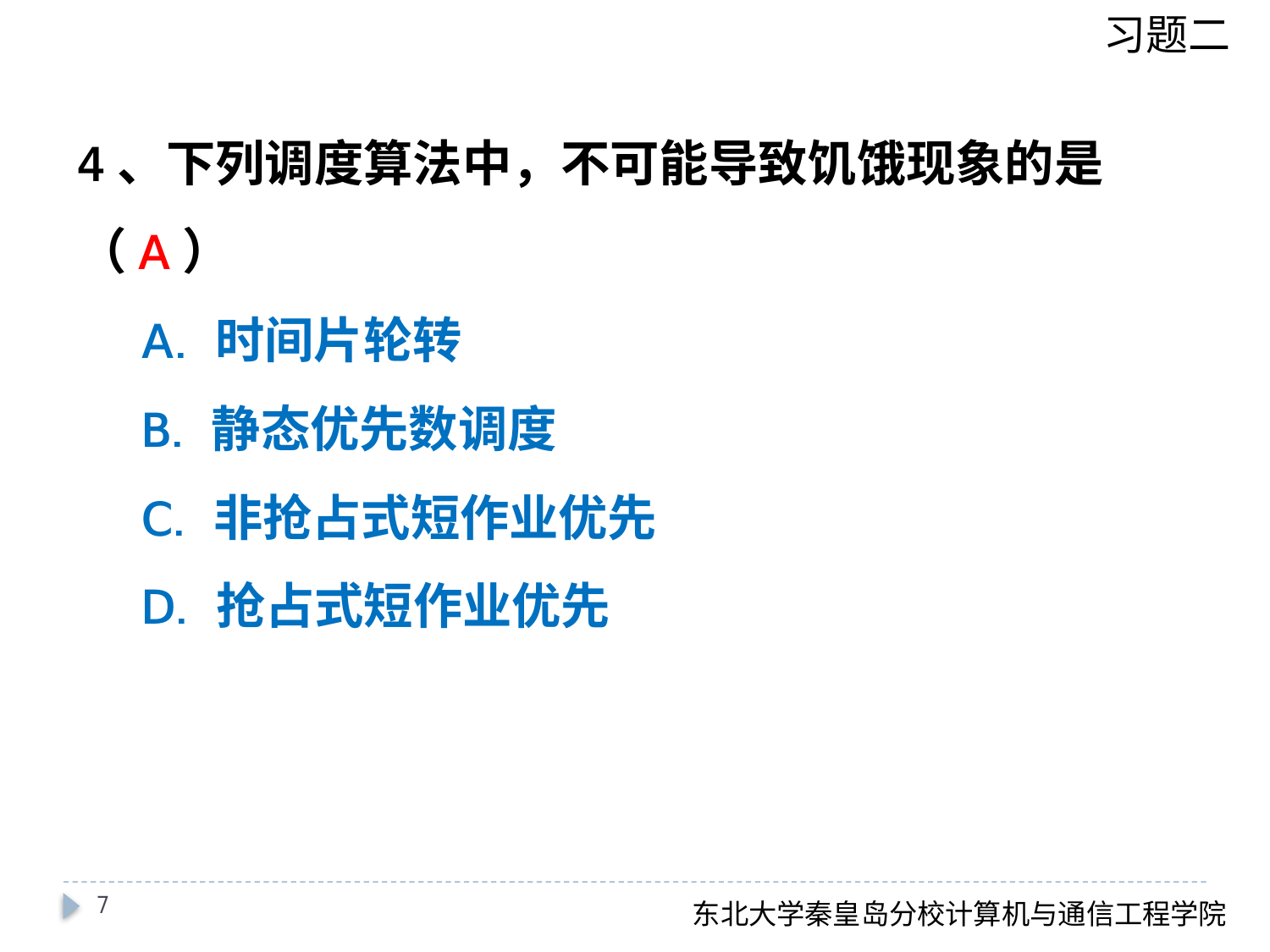

4、下列调度算法中，不可能导致饥饿现象的是（A）
    A. 时间片轮转
    B. 静态优先数调度
    C. 非抢占式短作业优先
    D. 抢占式短作业优先
7